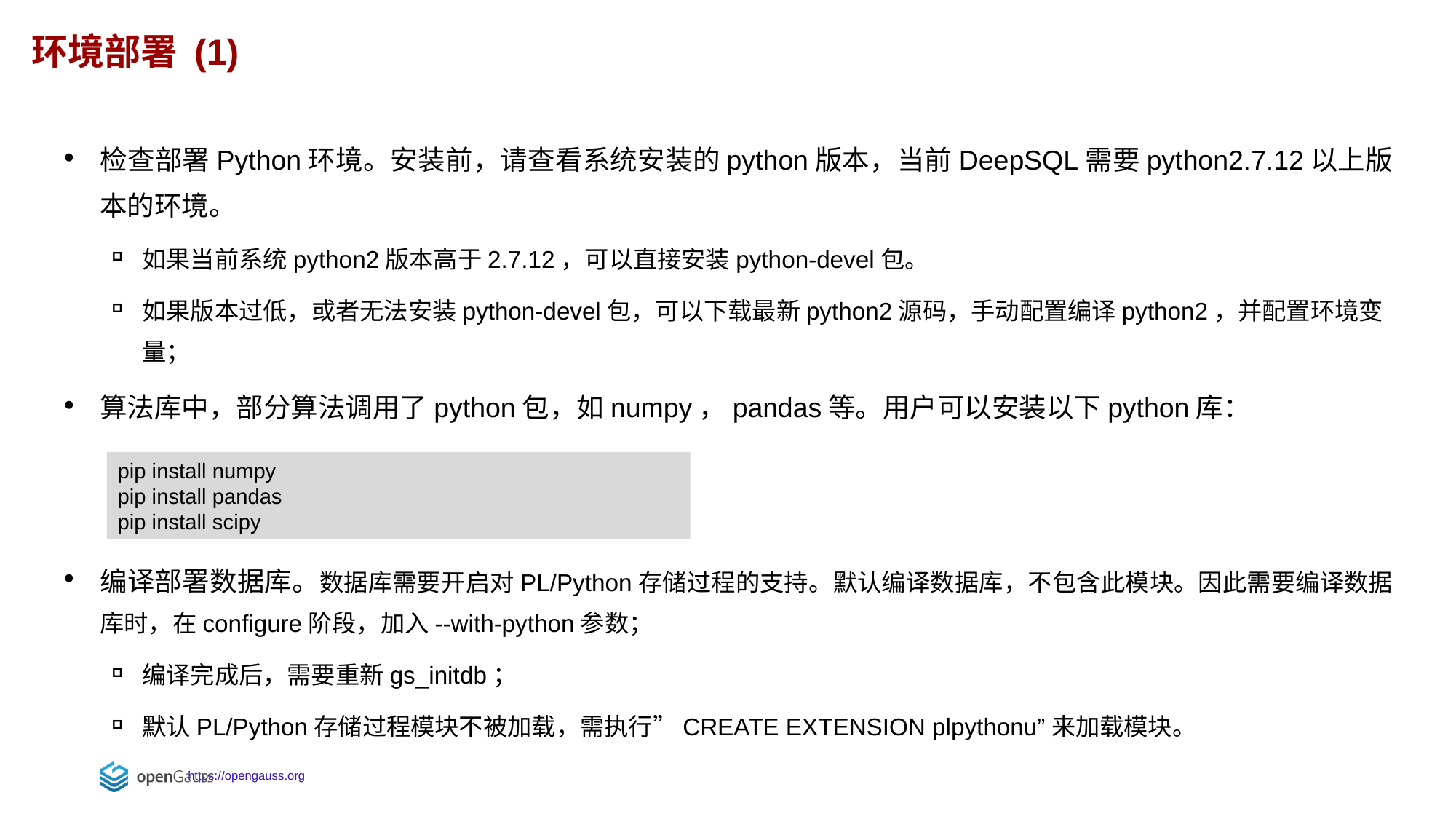

环境部署 (1)
检查部署Python环境。安装前，请查看系统安装的python版本，当前DeepSQL需要python2.7.12以上版本的环境。
如果当前系统python2版本高于2.7.12，可以直接安装python-devel包。
如果版本过低，或者无法安装python-devel包，可以下载最新python2源码，手动配置编译python2，并配置环境变量；
算法库中，部分算法调用了python包，如numpy，pandas等。用户可以安装以下python库：

编译部署数据库。数据库需要开启对PL/Python存储过程的支持。默认编译数据库，不包含此模块。因此需要编译数据库时，在configure阶段，加入--with-python参数；
编译完成后，需要重新gs_initdb；
默认PL/Python存储过程模块不被加载，需执行”CREATE EXTENSION plpythonu”来加载模块。

pip install numpy
pip install pandas
pip install scipy